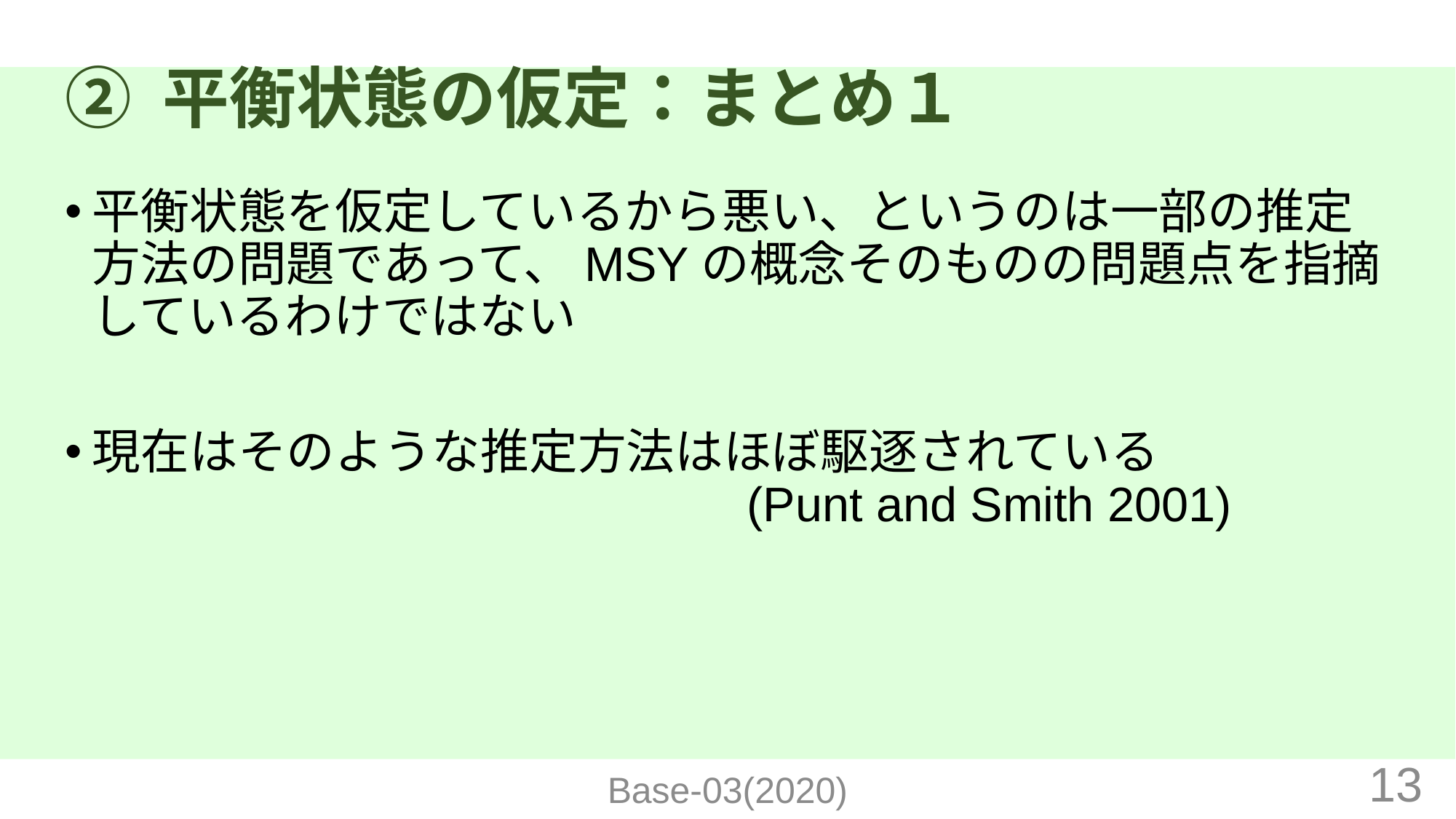

# ② 平衡状態の仮定：まとめ１
平衡状態を仮定しているから悪い、というのは一部の推定 方法の問題であって、MSYの概念そのものの問題点を指摘しているわけではない

現在はそのような推定方法はほぼ駆逐されている									(Punt and Smith 2001)
Base-03(2020)
13